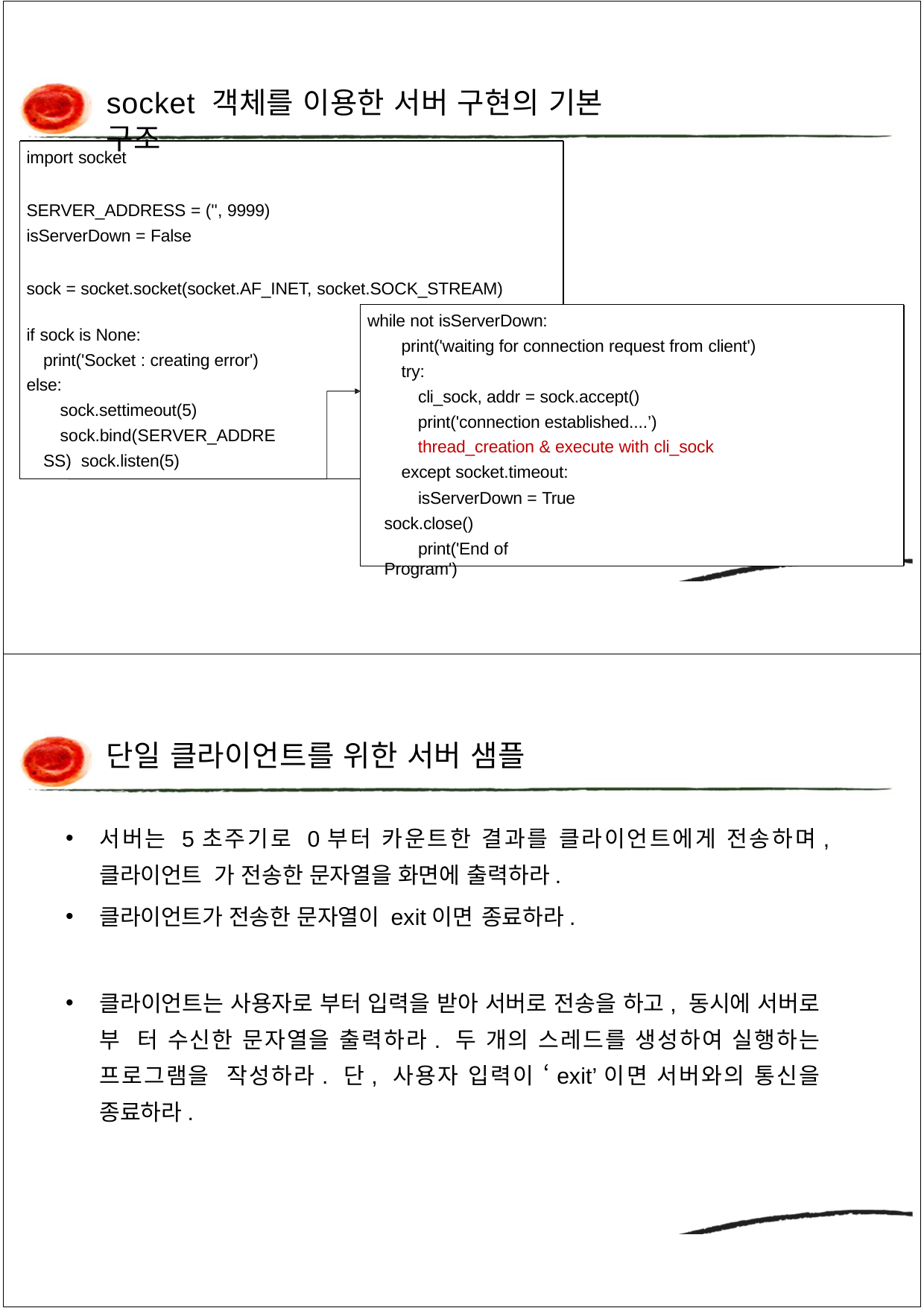

socket 객체를 이용한 서버 구현의 기본 구조

import socket

SERVER_ADDRESS = ('', 9999)
isServerDown = False

sock = socket.socket(socket.AF_INET, socket.SOCK_STREAM)

while not isServerDown:
if sock is None:
print('Socket : creating error')  else:
sock.settimeout(5)
sock.bind(SERVER_ADDRESS)  sock.listen(5)
print('waiting for connection request from client')
try:
cli_sock, addr = sock.accept()  print('connection established....’)  thread_creation & execute with cli_sock
except socket.timeout:

isServerDown = True  sock.close()
print('End of Program')

단일 클라이언트를 위한 서버 샘플

서버는 5초주기로 0부터 카운트한 결과를 클라이언트에게 전송하며, 클라이언트  가 전송한 문자열을 화면에 출력하라.
클라이언트가 전송한 문자열이 exit이면 종료하라.

클라이언트는 사용자로 부터 입력을 받아 서버로 전송을 하고, 동시에 서버로 부  터 수신한 문자열을 출력하라. 두 개의 스레드를 생성하여 실행하는 프로그램을  작성하라. 단, 사용자 입력이 ‘exit’이면 서버와의 통신을 종료하라.